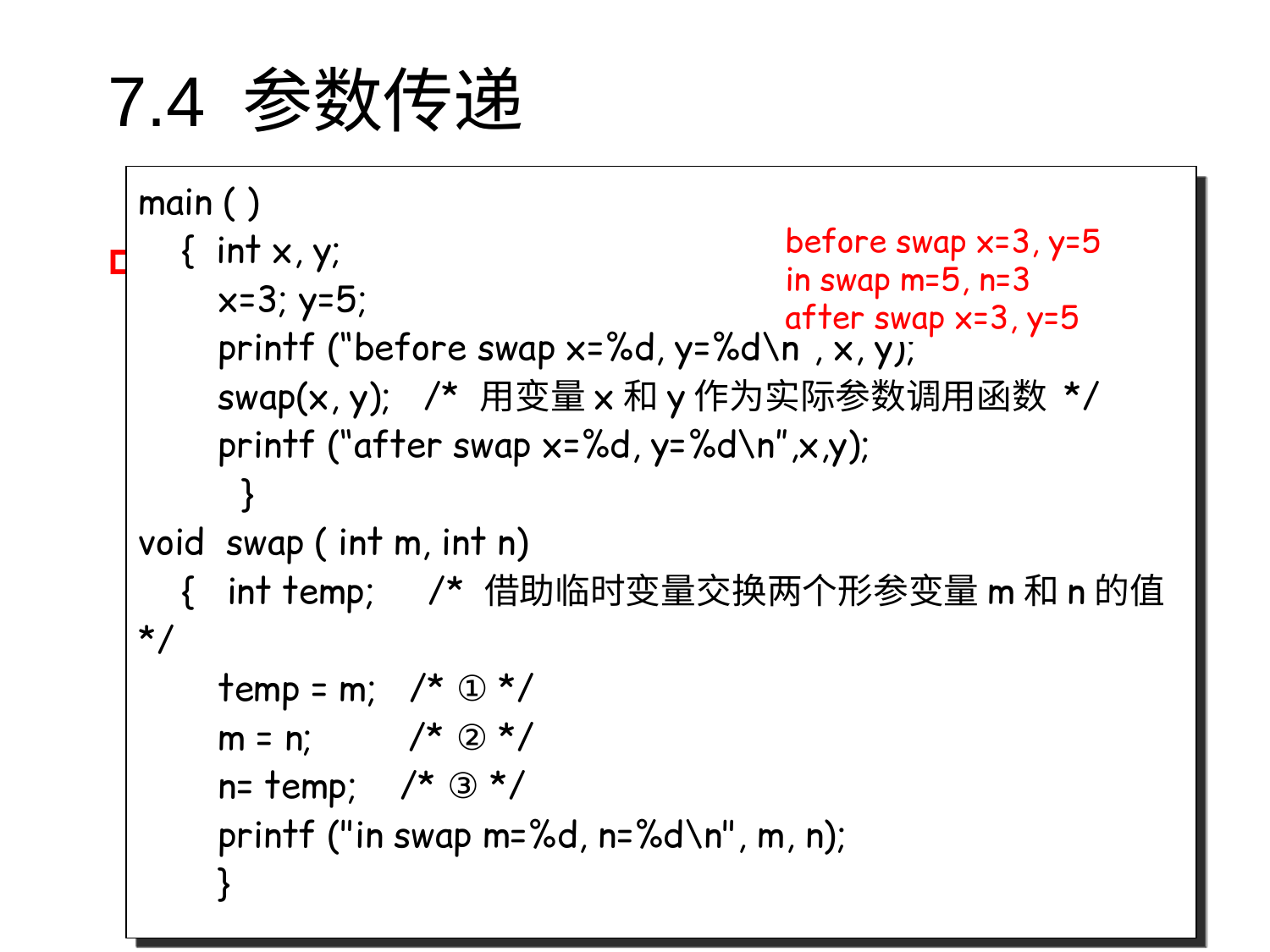

# 7.4 参数传递
main ( )
　{  int x, y;
　　x=3; y=5;
　　printf (“before swap x=%d, y=%d\n”, x, y);
　　swap(x, y);   /* 用变量x和y作为实际参数调用函数 */
　　printf (“after swap x=%d, y=%d\n”,x,y);
　　   }
void  swap ( int m, int n)
　{   int temp;     /* 借助临时变量交换两个形参变量m和n的值 */
　　temp = m;   /* ① */
　　m = n;         /* ② */
　　n= temp;    /* ③ */
　　printf ("in swap m=%d, n=%d\n", m, n);
　　}

before swap x=3, y=5
in swap m=5, n=3
after swap x=3, y=5
传值
例14：分析交换程序的实现过程
若在主函数中变量x=3,y=5，编写一个函数，交换主函数中两个变量的值，使变量x=5，y=3
源程序代码